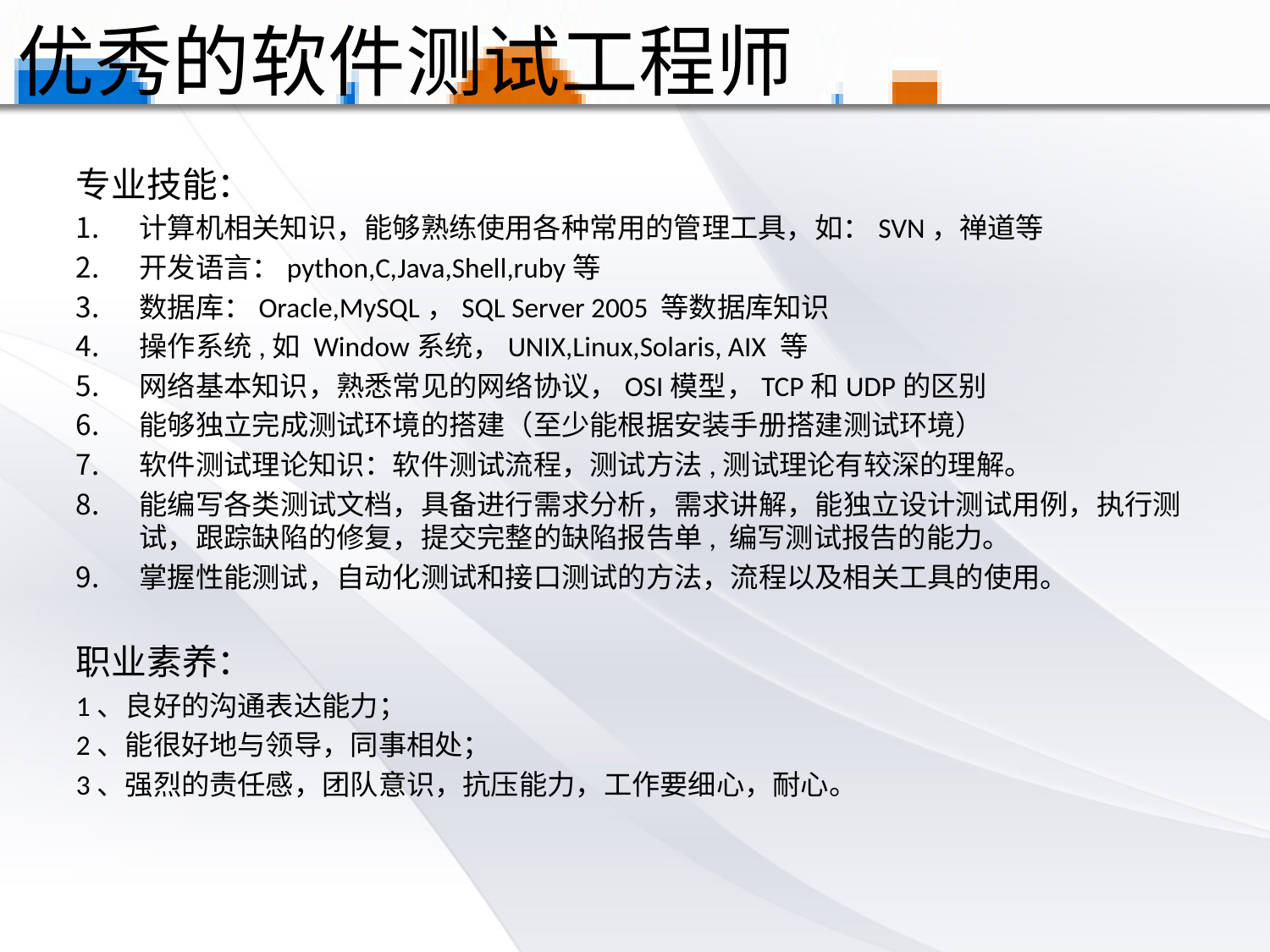

优秀的软件测试工程师
专业技能：
计算机相关知识，能够熟练使用各种常用的管理工具，如：SVN，禅道等
开发语言：python,C,Java,Shell,ruby等
数据库：Oracle,MySQL，SQL Server 2005 等数据库知识
操作系统,如 Window系统，UNIX,Linux,Solaris, AIX 等
网络基本知识，熟悉常见的网络协议，OSI模型，TCP和UDP的区别
能够独立完成测试环境的搭建（至少能根据安装手册搭建测试环境）
软件测试理论知识：软件测试流程，测试方法,测试理论有较深的理解。
能编写各类测试文档，具备进行需求分析，需求讲解，能独立设计测试用例，执行测试，跟踪缺陷的修复，提交完整的缺陷报告单, 编写测试报告的能力。
掌握性能测试，自动化测试和接口测试的方法，流程以及相关工具的使用。

职业素养：
1、良好的沟通表达能力；
2、能很好地与领导，同事相处；
3、强烈的责任感，团队意识，抗压能力，工作要细心，耐心。